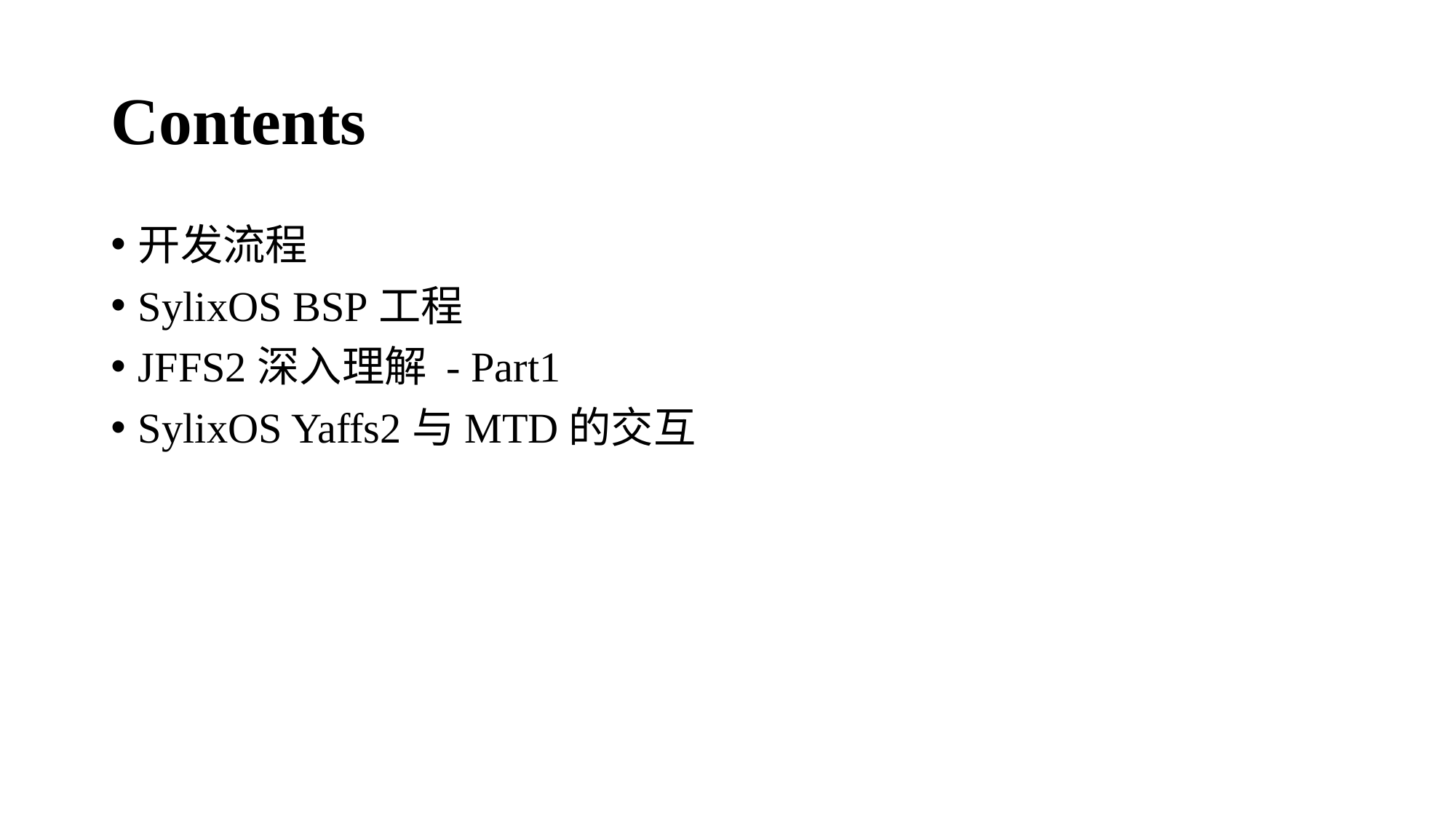

# Contents
开发流程
SylixOS BSP工程
JFFS2深入理解 - Part1
SylixOS Yaffs2与MTD的交互